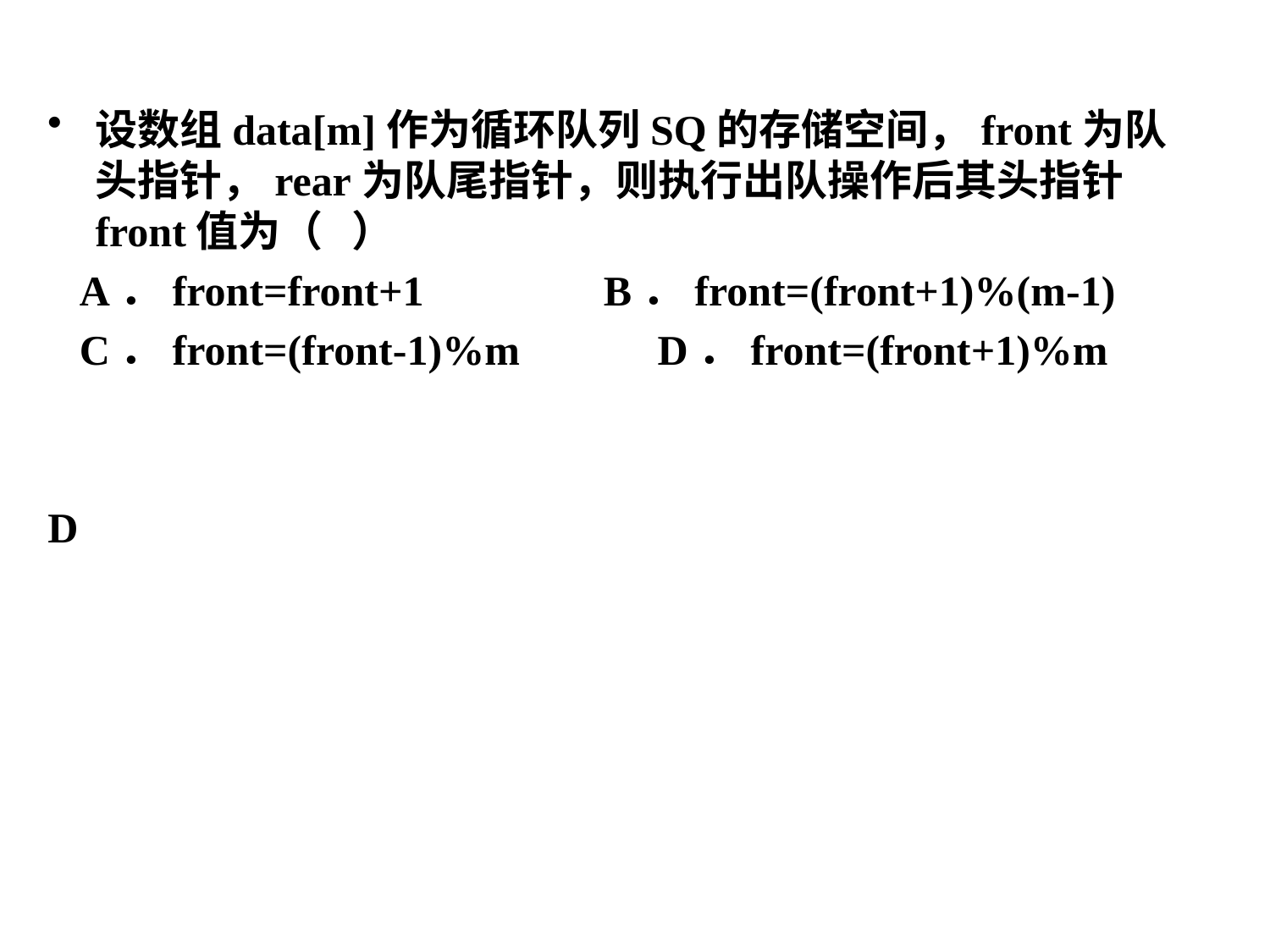

设数组data[m]作为循环队列SQ的存储空间，front为队头指针，rear为队尾指针，则执行出队操作后其头指针front值为（   ）
   A．front=front+1                 B．front=(front+1)%(m-1)
   C．front=(front-1)%m             D．front=(front+1)%m

D